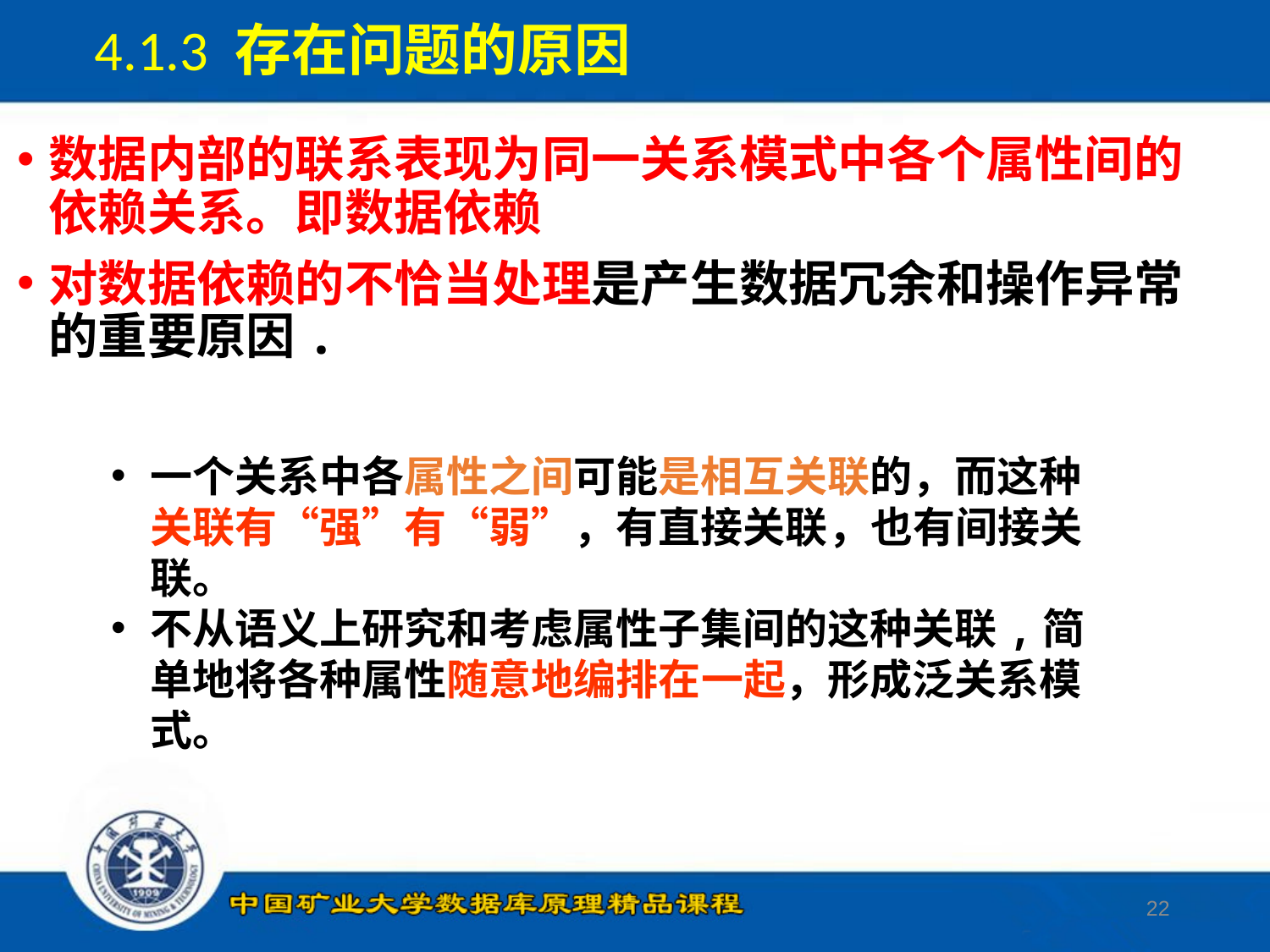

# 4.1.3 存在问题的原因
数据内部的联系表现为同一关系模式中各个属性间的依赖关系。即数据依赖
对数据依赖的不恰当处理是产生数据冗余和操作异常的重要原因.
一个关系中各属性之间可能是相互关联的，而这种关联有“强”有“弱”，有直接关联，也有间接关联。
不从语义上研究和考虑属性子集间的这种关联,简单地将各种属性随意地编排在一起，形成泛关系模式。
22